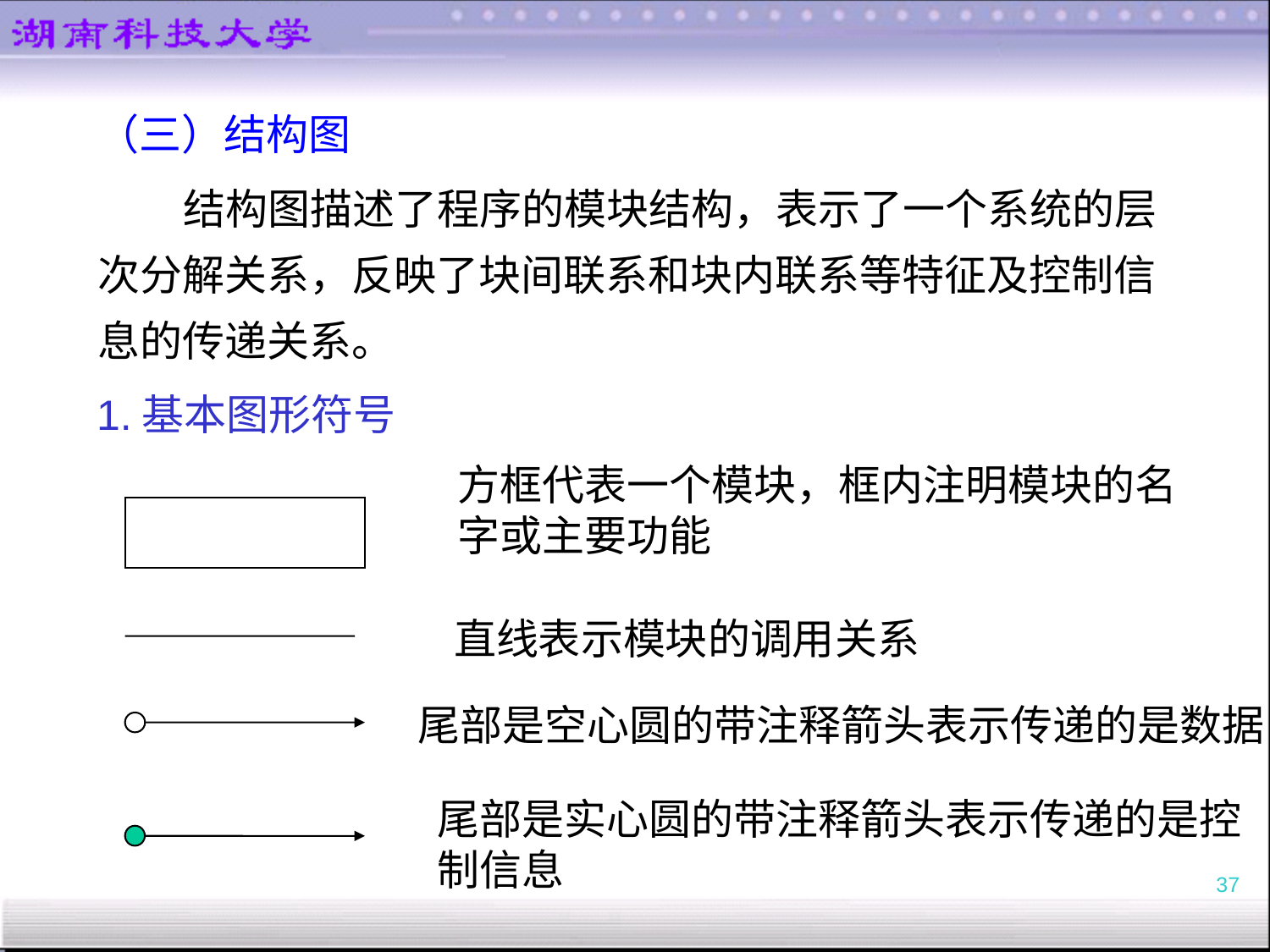

（三）结构图
        结构图描述了程序的模块结构，表示了一个系统的层次分解关系，反映了块间联系和块内联系等特征及控制信息的传递关系。
1.基本图形符号
方框代表一个模块，框内注明模块的名字或主要功能

直线表示模块的调用关系

尾部是空心圆的带注释箭头表示传递的是数据

尾部是实心圆的带注释箭头表示传递的是控制信息

37